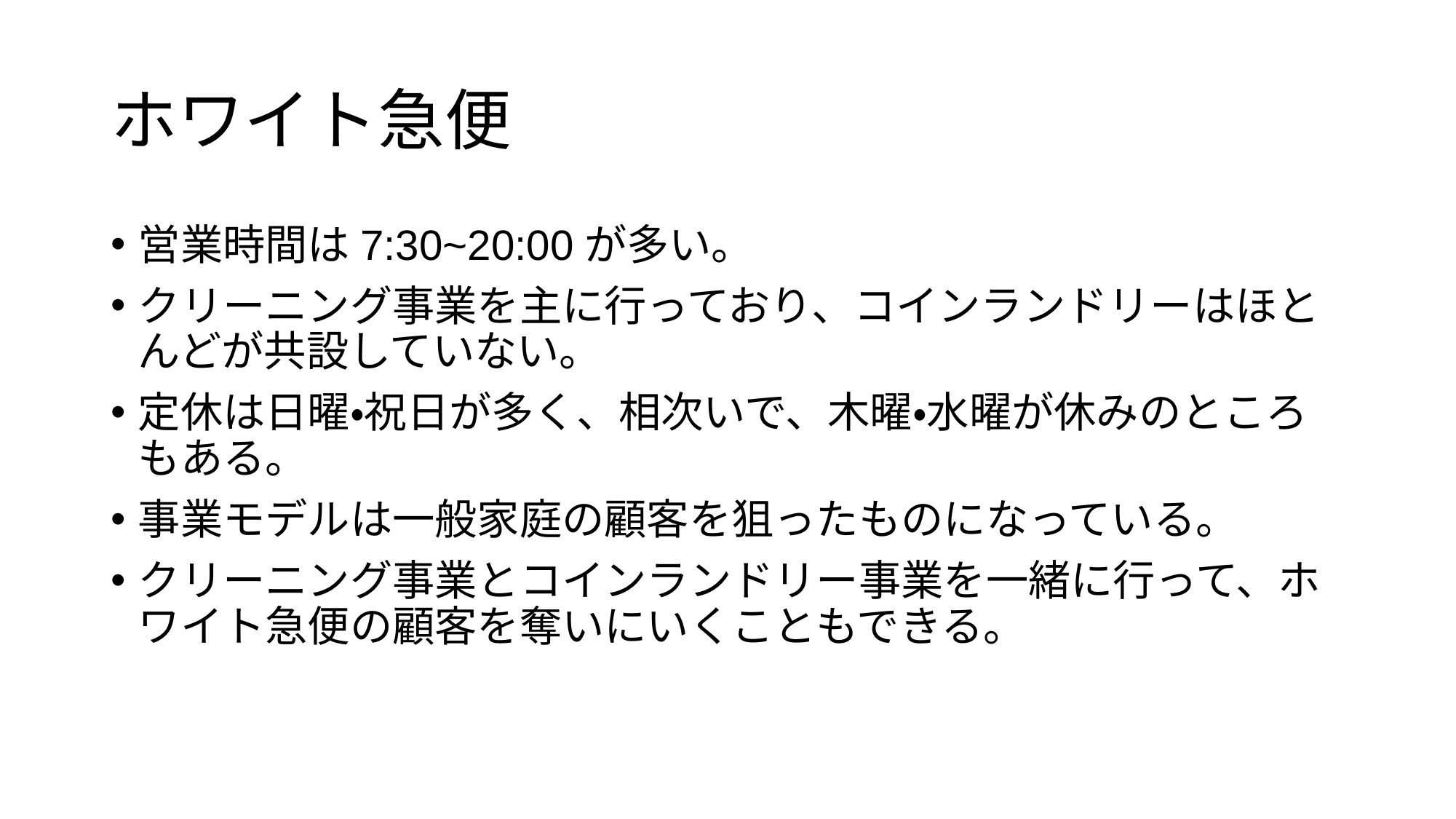

# ホワイト急便
営業時間は7:30~20:00が多い。
クリーニング事業を主に行っており、コインランドリーはほとんどが共設していない。
定休は日曜・祝日が多く、相次いで、木曜・水曜が休みのところもある。
事業モデルは一般家庭の顧客を狙ったものになっている。
クリーニング事業とコインランドリー事業を一緒に行って、ホワイト急便の顧客を奪いにいくこともできる。